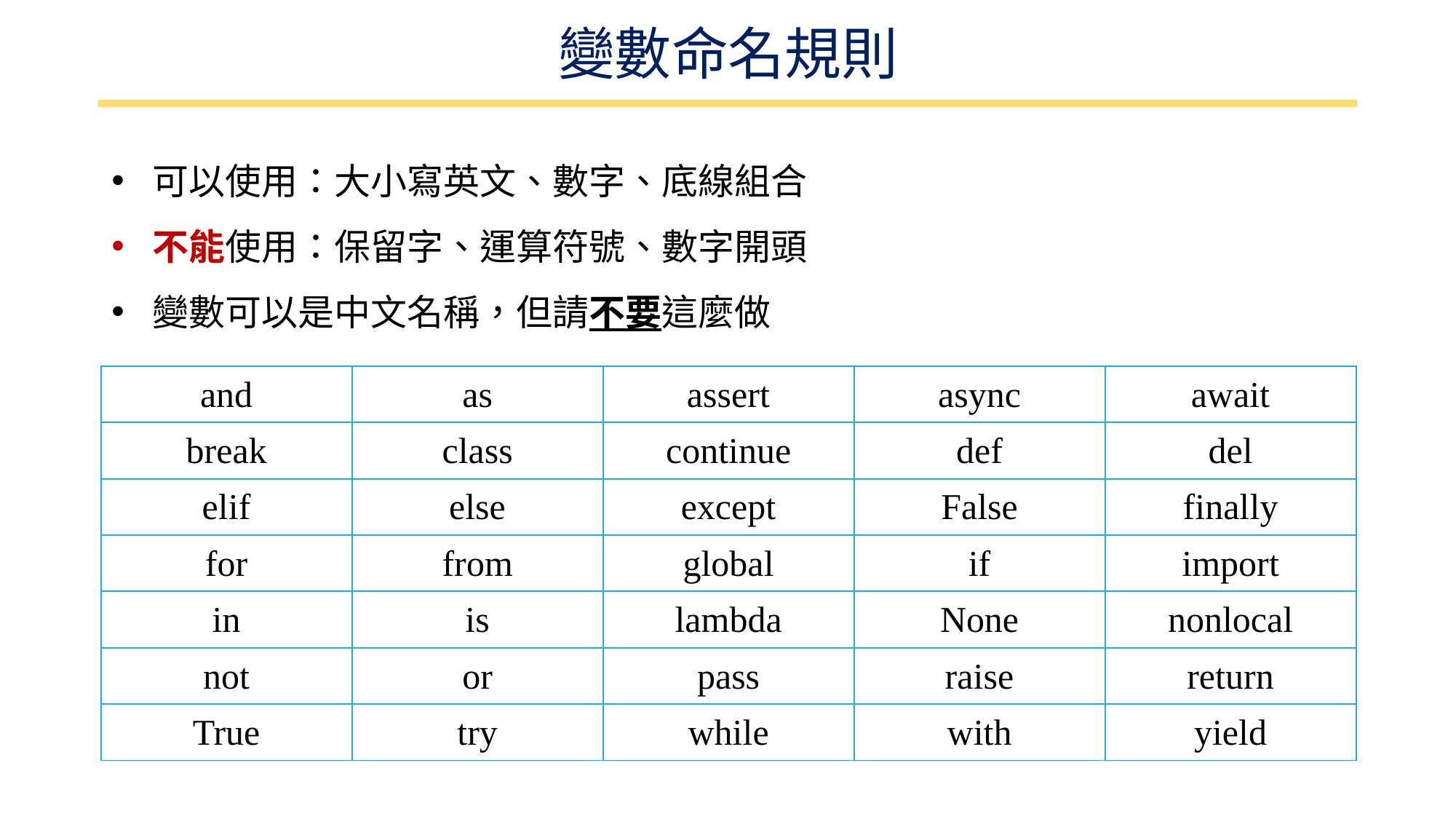

# 變數命名規則
可以使用：大小寫英文、數字、底線組合
不能使用：保留字、運算符號、數字開頭
變數可以是中文名稱，但請不要這麼做
| and | as | assert | async | await |
| --- | --- | --- | --- | --- |
| break | class | continue | def | del |
| elif | else | except | False | finally |
| for | from | global | if | import |
| in | is | lambda | None | nonlocal |
| not | or | pass | raise | return |
| True | try | while | with | yield |